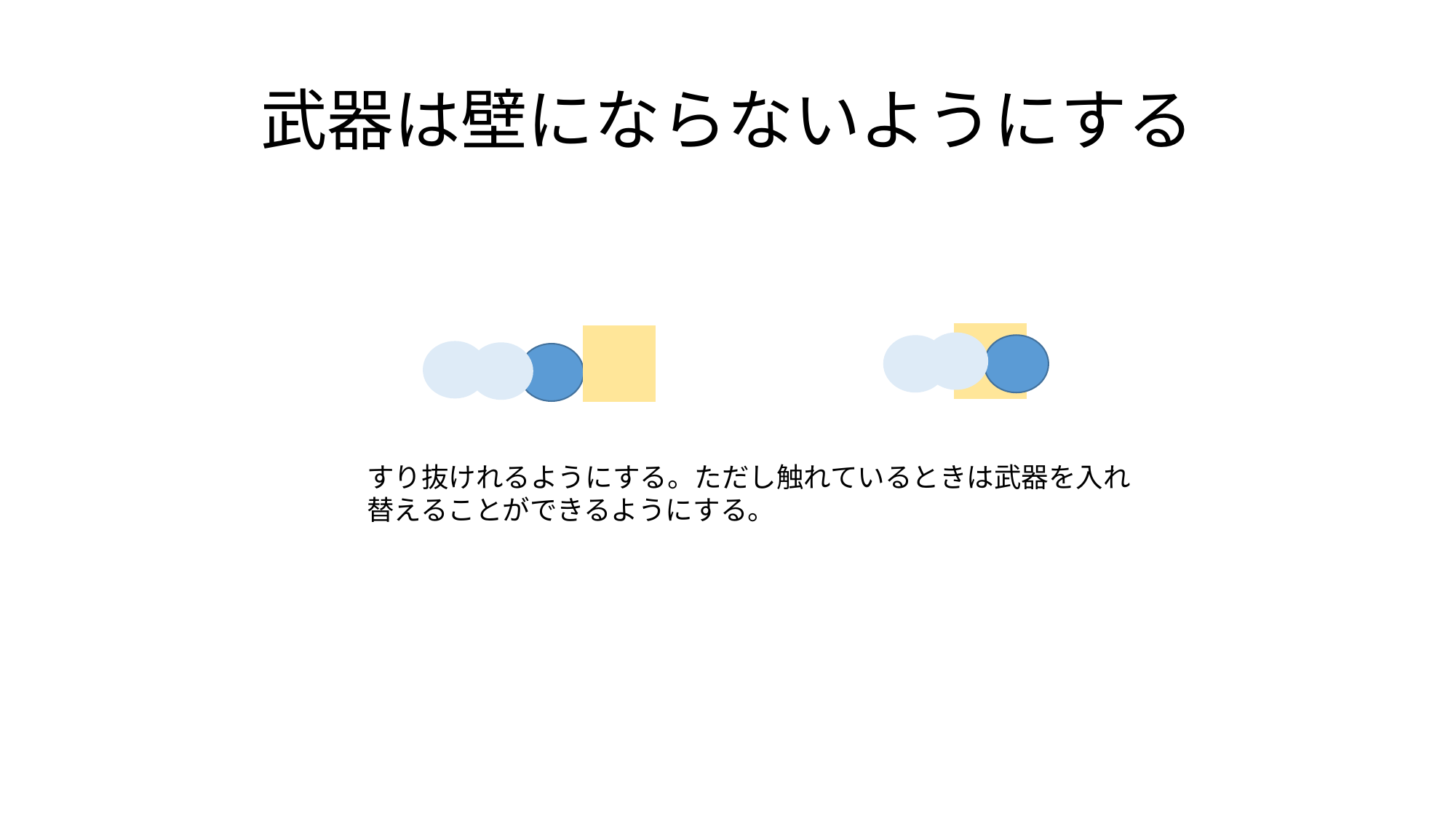

# 武器は壁にならないようにする

すり抜けれるようにする。ただし触れているときは武器を入れ替えることができるようにする。